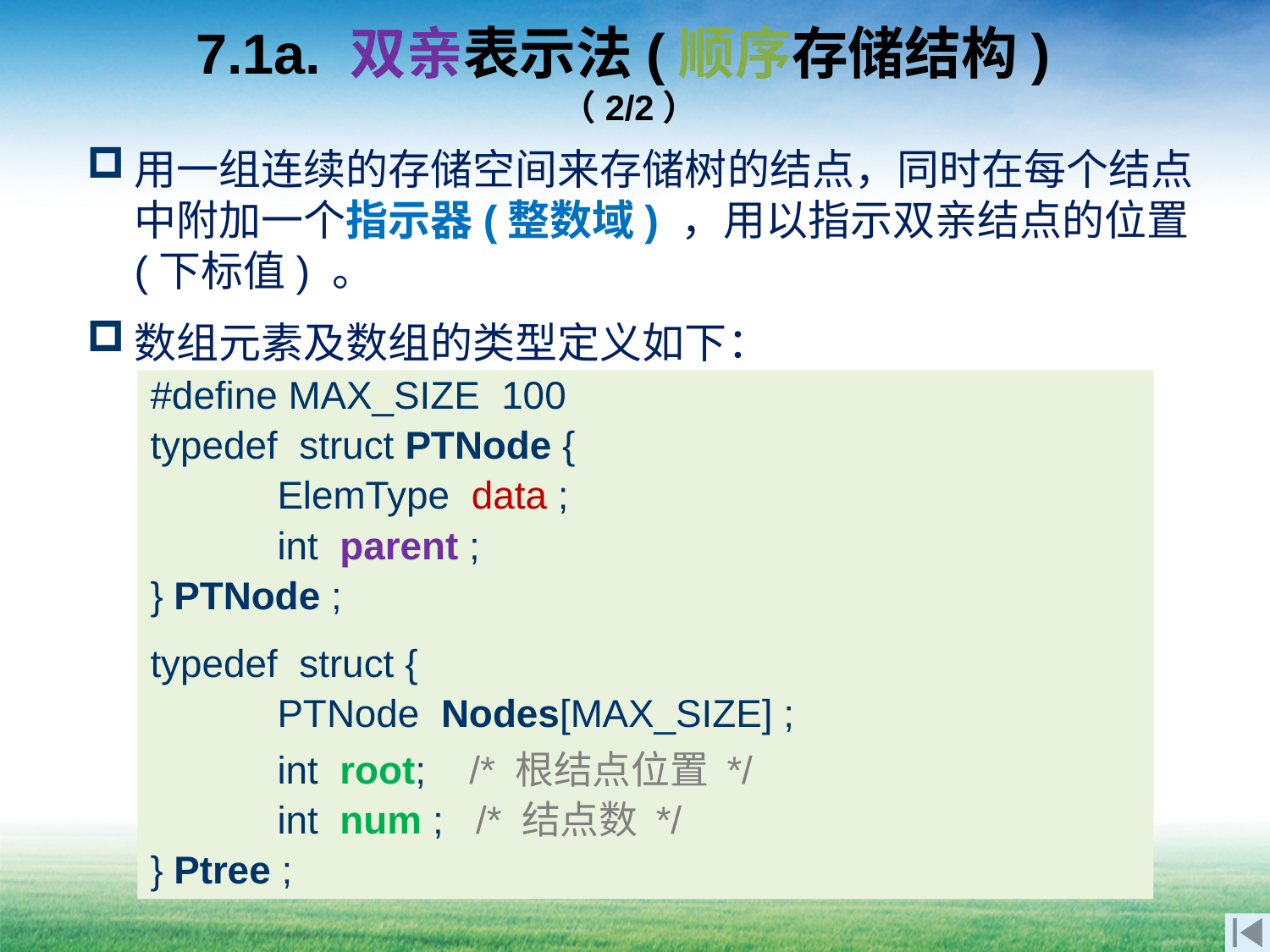

# 7.1a. 双亲表示法(顺序存储结构)（2/2）
用一组连续的存储空间来存储树的结点，同时在每个结点中附加一个指示器(整数域) ，用以指示双亲结点的位置(下标值) 。
数组元素及数组的类型定义如下：
#define MAX_SIZE  100
typedef  struct PTNode {
	ElemType  data ;
	int  parent ;
} PTNode ;
typedef  struct {
	PTNode  Nodes[MAX_SIZE] ;
	int  root;    /* 根结点位置 */
	int  num ;   /* 结点数 */
} Ptree ;